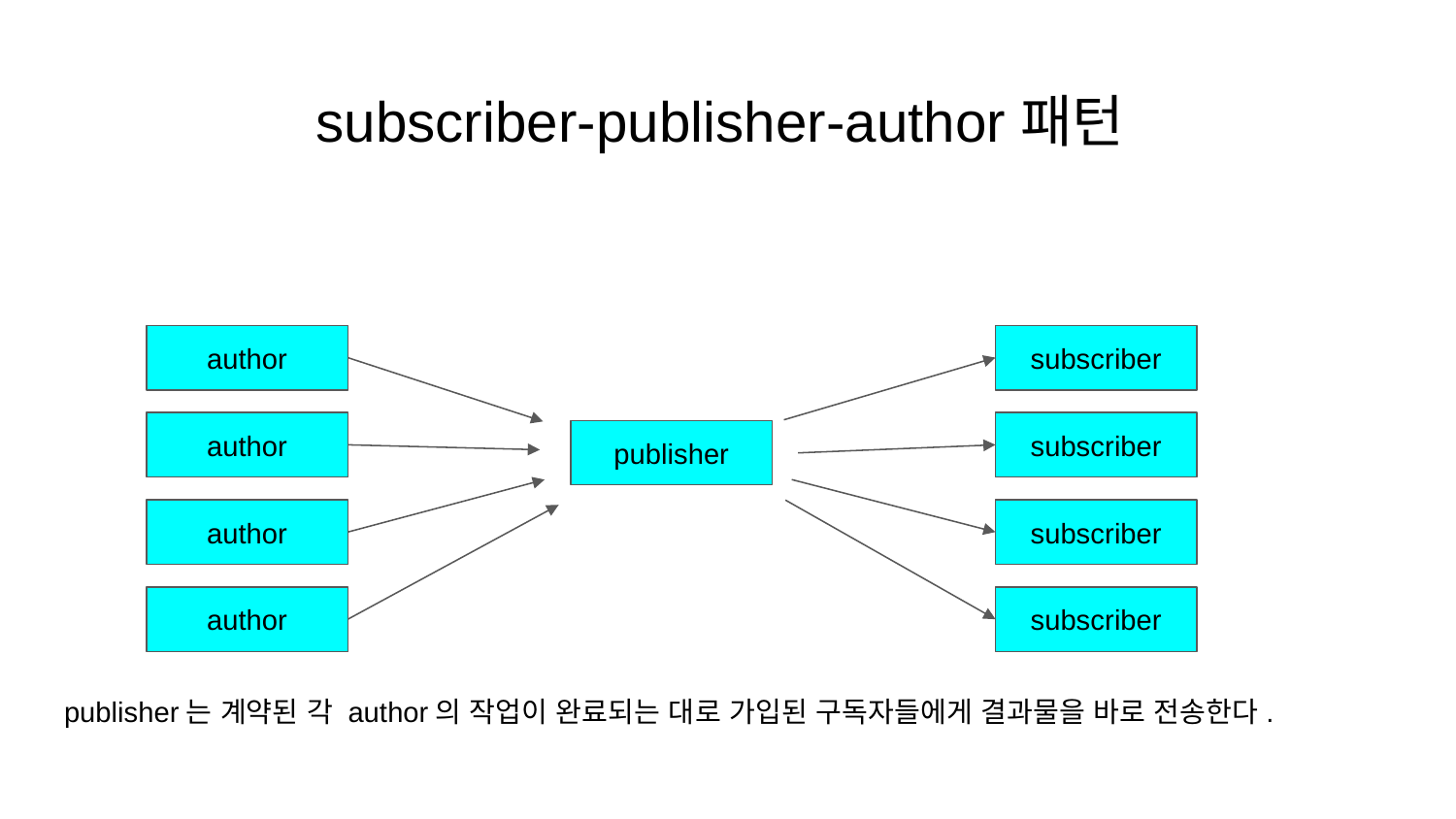

# subscriber-publisher-author패턴
author
subscriber
author
subscriber
publisher
author
subscriber
author
subscriber
publisher는 계약된 각 author의 작업이 완료되는 대로 가입된 구독자들에게 결과물을 바로 전송한다.